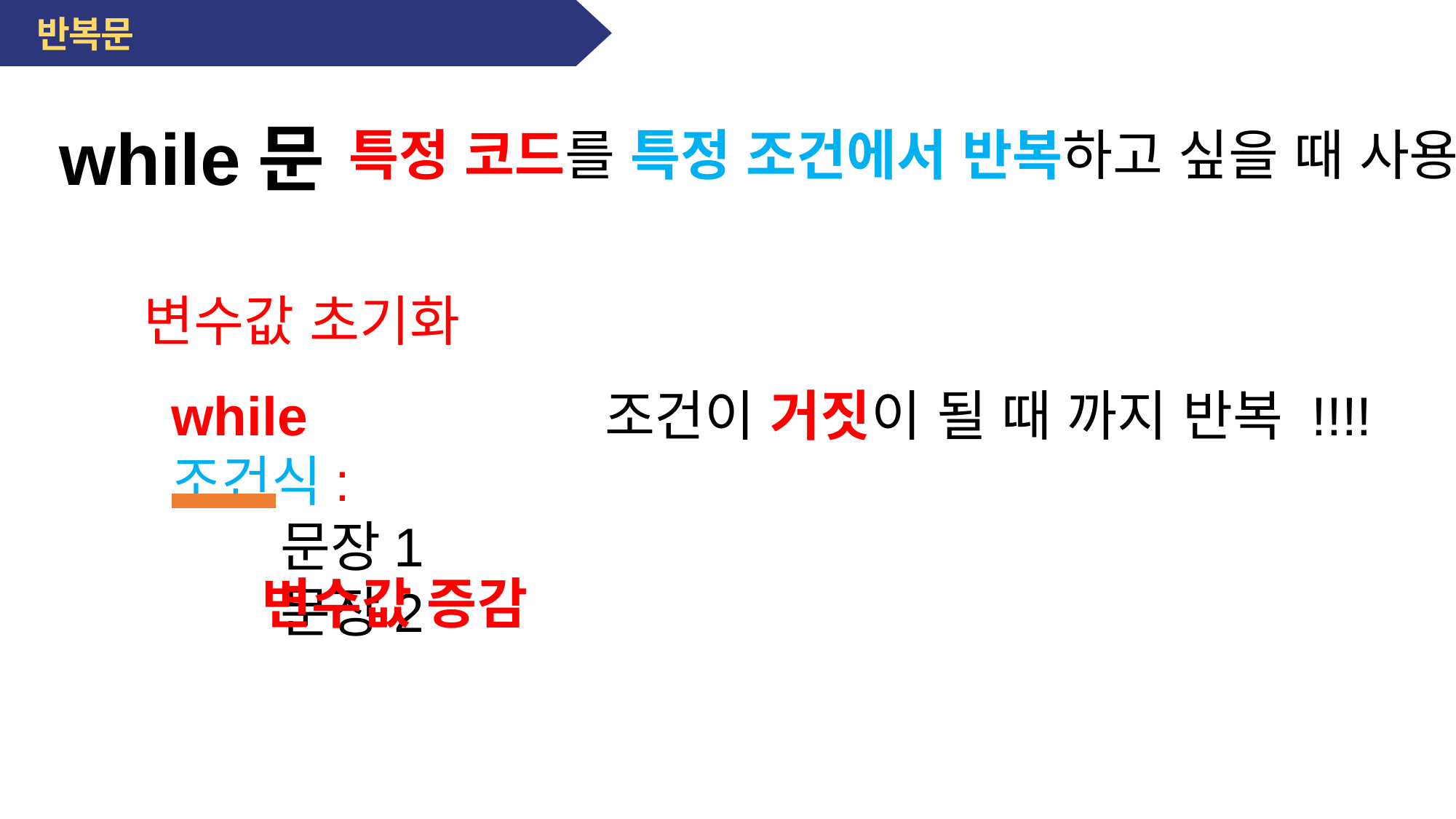

반복문
while문
특정 코드를 특정 조건에서 반복하고 싶을 때 사용 !!
변수값 초기화
while 조건식:
	문장1
	문장2
조건이 거짓이 될 때 까지 반복 !!!!
변수값 증감